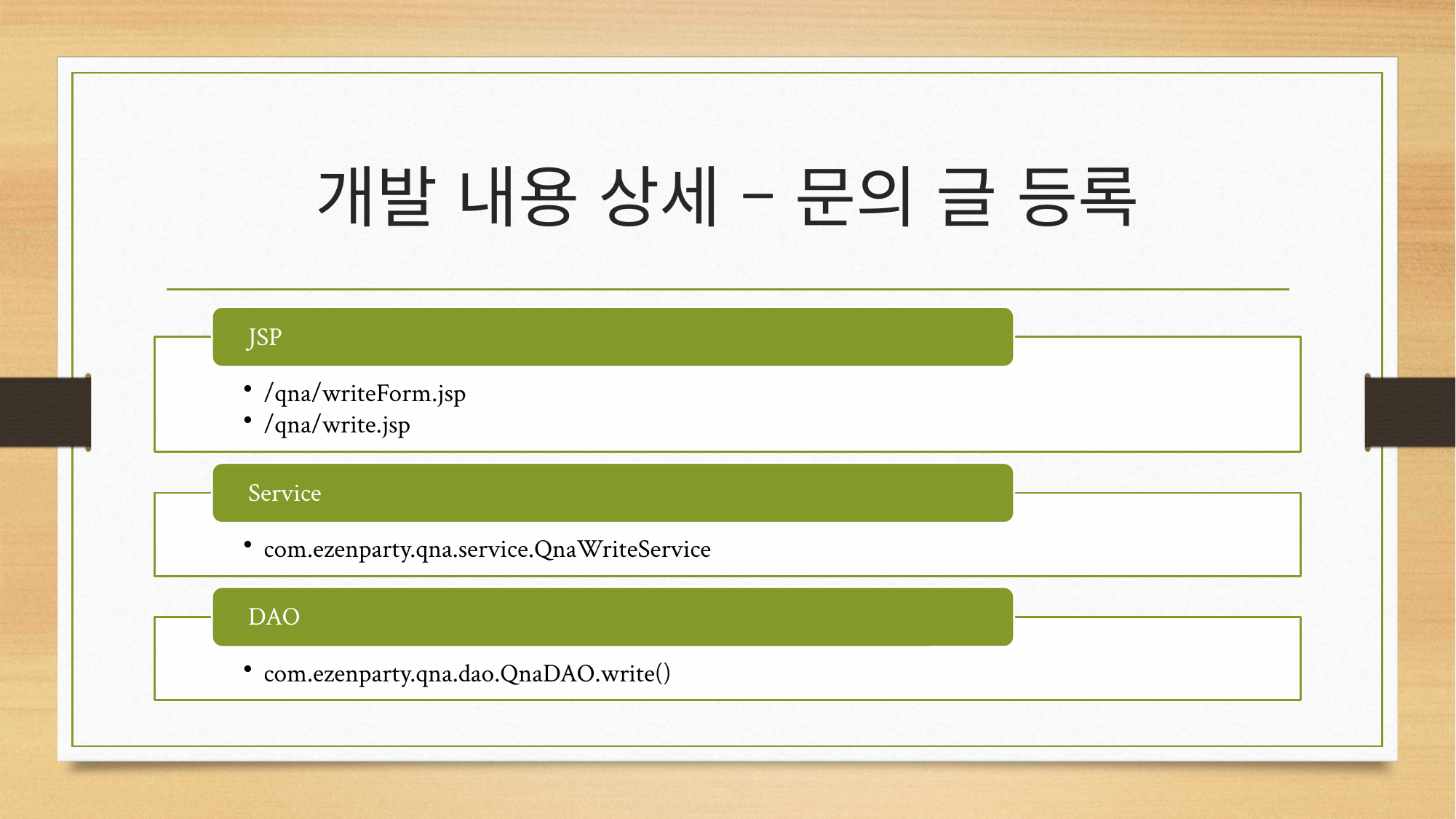

# 개발 내용 상세 – 문의 글 등록
/qna/writeForm.jsp
/qna/write.jsp
JSP
com.ezenparty.qna.service.QnaWriteService
Service
com.ezenparty.qna.dao.QnaDAO.write()
DAO